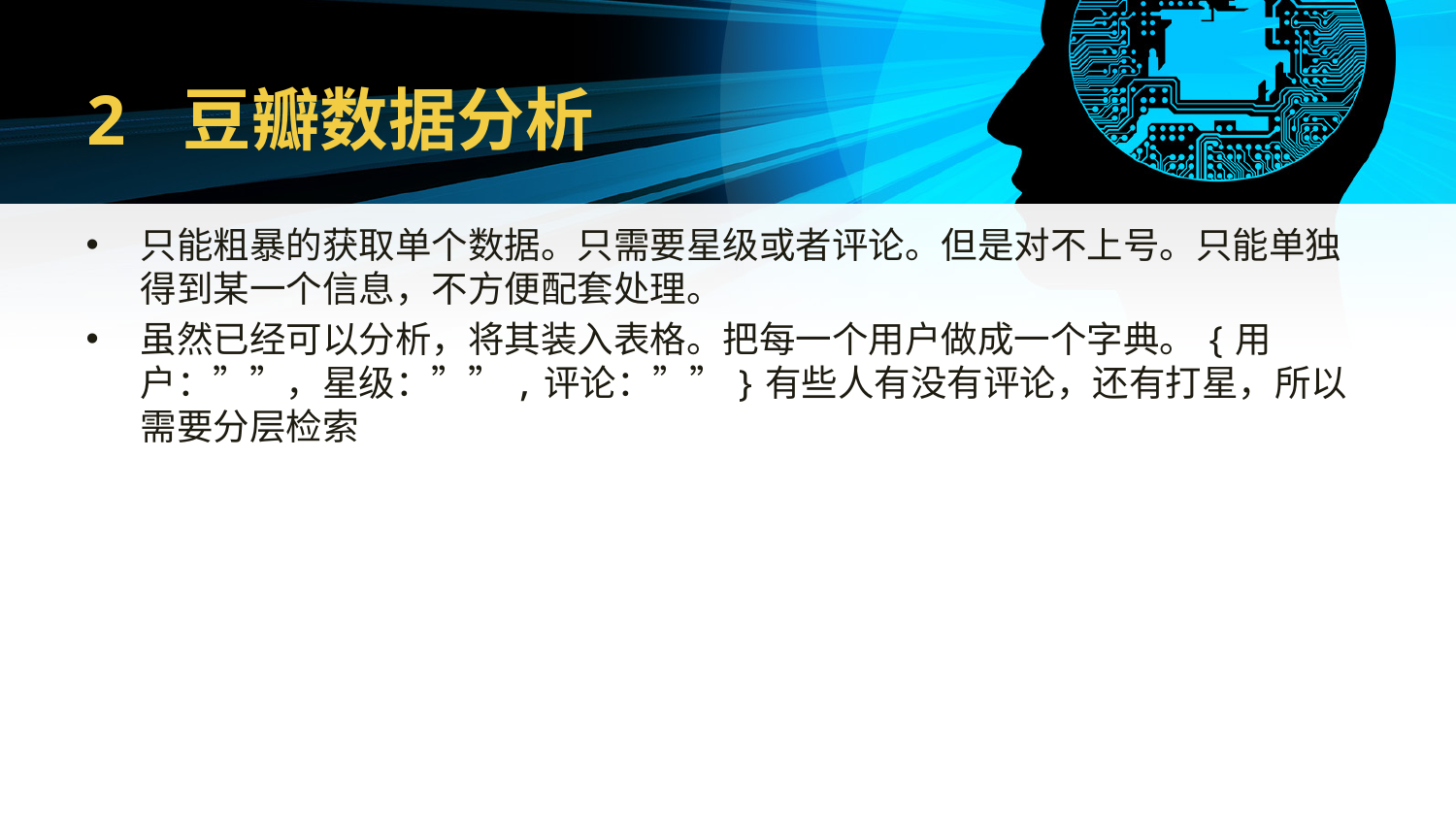

# 2 豆瓣数据分析
只能粗暴的获取单个数据。只需要星级或者评论。但是对不上号。只能单独得到某一个信息，不方便配套处理。
虽然已经可以分析，将其装入表格。把每一个用户做成一个字典。{用户：””，星级：””,评论：””}有些人有没有评论，还有打星，所以需要分层检索